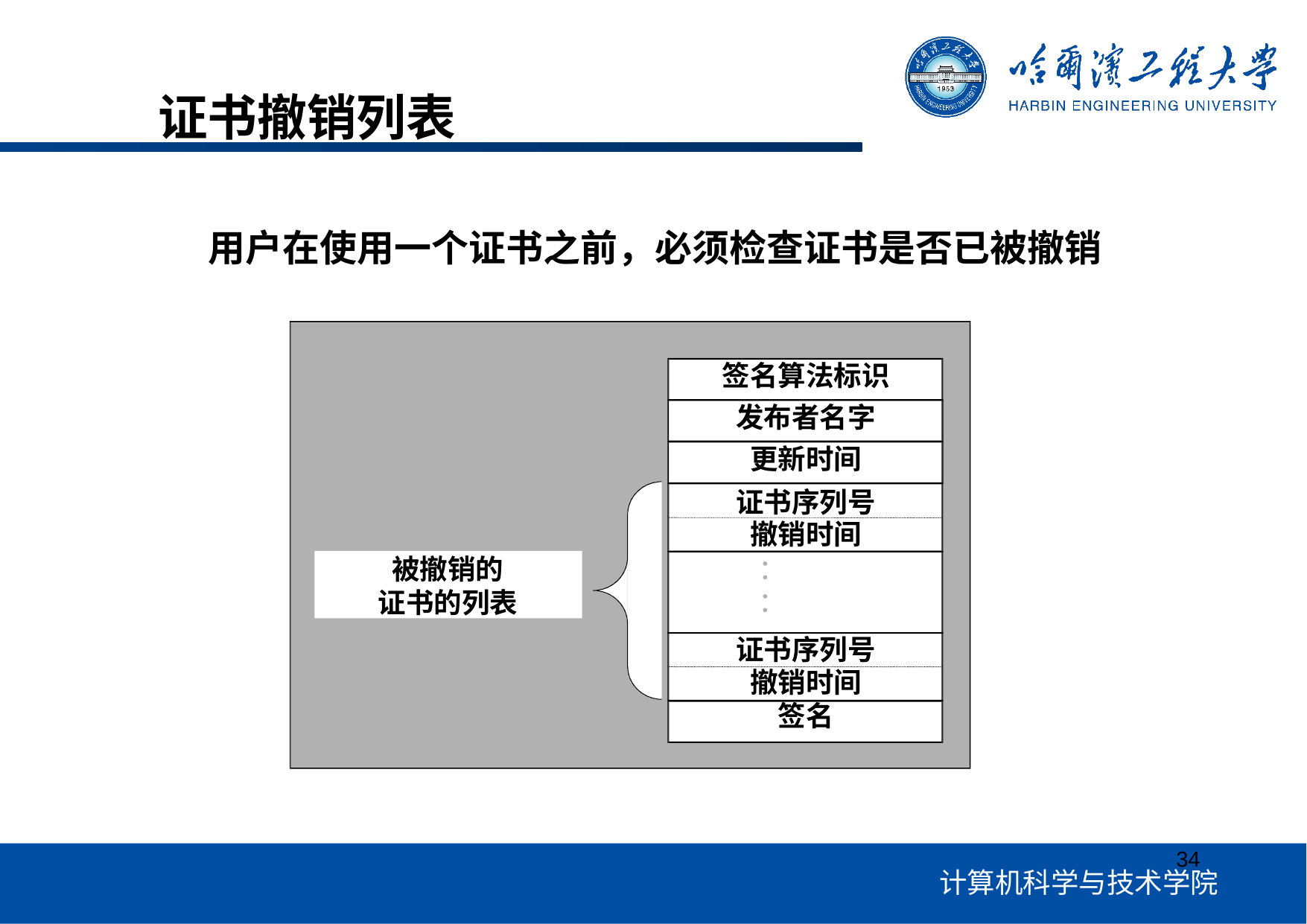

# 证书撤销列表
用户在使用一个证书之前，必须检查证书是否已被撤销

签名算法标识 发布者名字 更新时间
证书序列号 撤销时间
：
：
证书序列号 撤销时间 签名

被撤销的 证书的列表

34